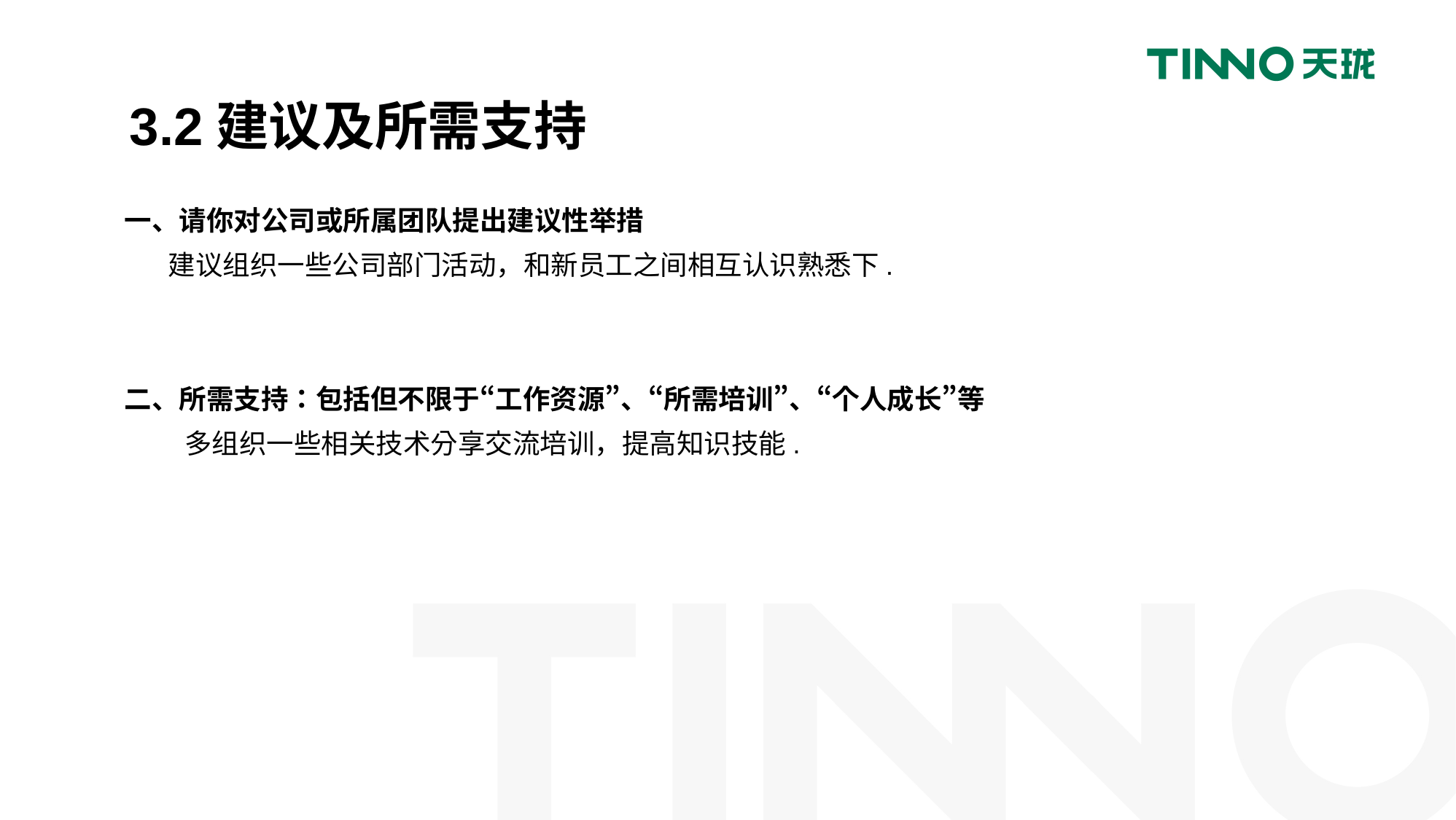

# 3.2建议及所需支持
一、请你对公司或所属团队提出建议性举措
      建议组织一些公司部门活动，和新员工之间相互认识熟悉下.

二、所需支持：包括但不限于“工作资源”、“所需培训”、“个人成长”等
       多组织一些相关技术分享交流培训，提高知识技能.